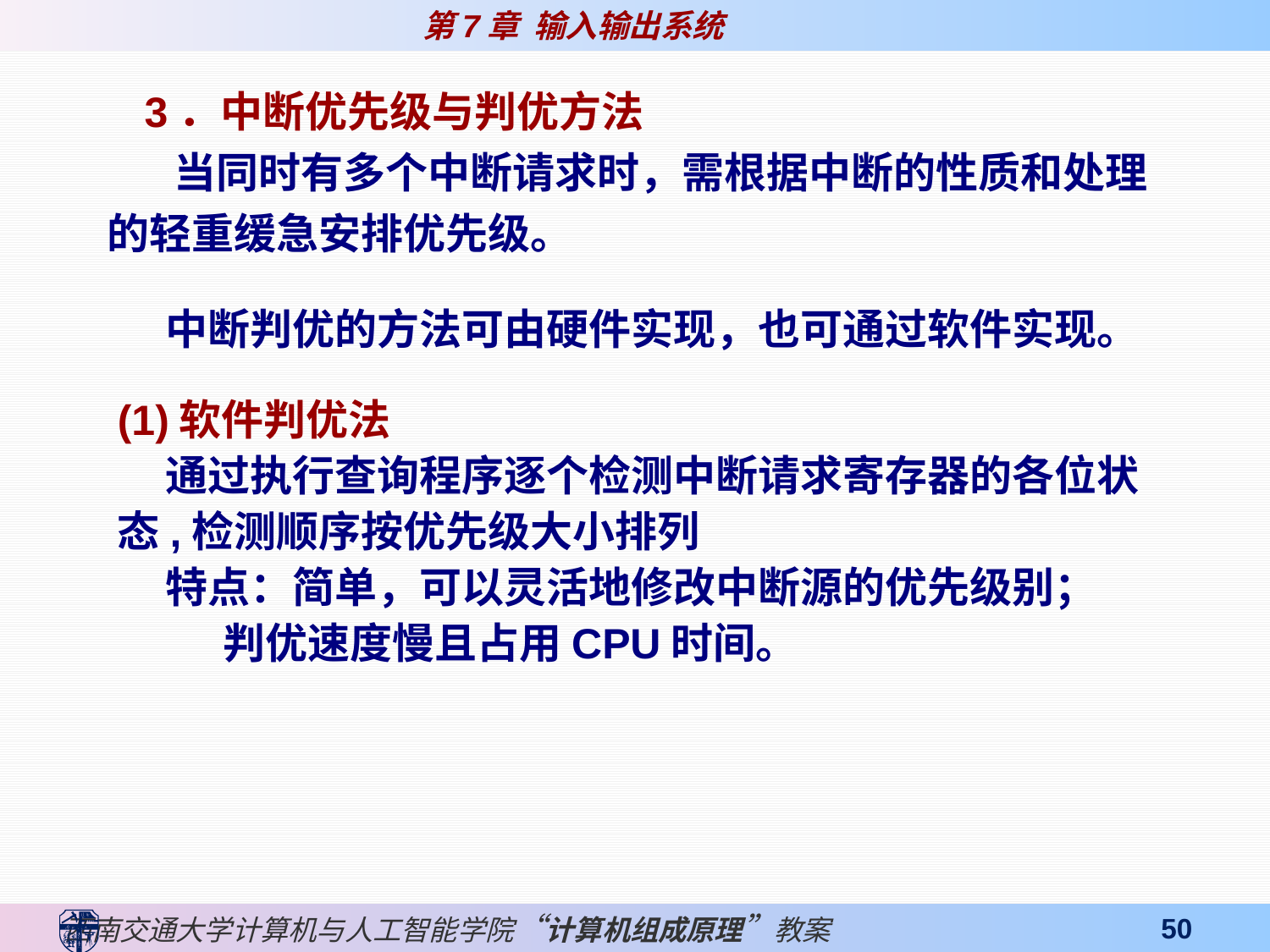

3．中断优先级与判优方法
  当同时有多个中断请求时，需根据中断的性质和处理的轻重缓急安排优先级。
    中断判优的方法可由硬件实现，也可通过软件实现。
(1)软件判优法
    通过执行查询程序逐个检测中断请求寄存器的各位状态,检测顺序按优先级大小排列
    特点：简单，可以灵活地修改中断源的优先级别；
          判优速度慢且占用CPU时间。